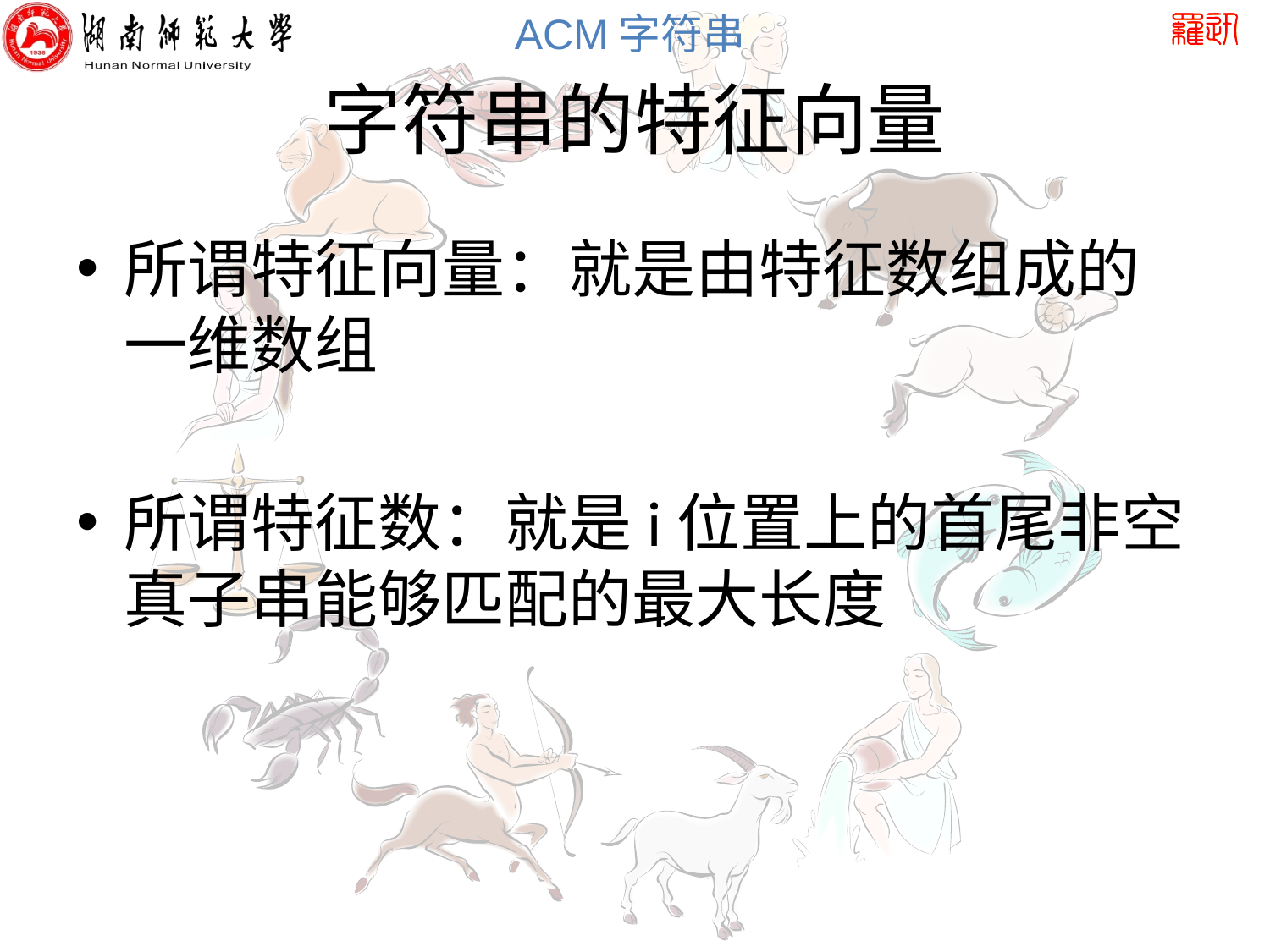

# 字符串的特征向量
所谓特征向量：就是由特征数组成的一维数组

所谓特征数：就是i位置上的首尾非空真子串能够匹配的最大长度